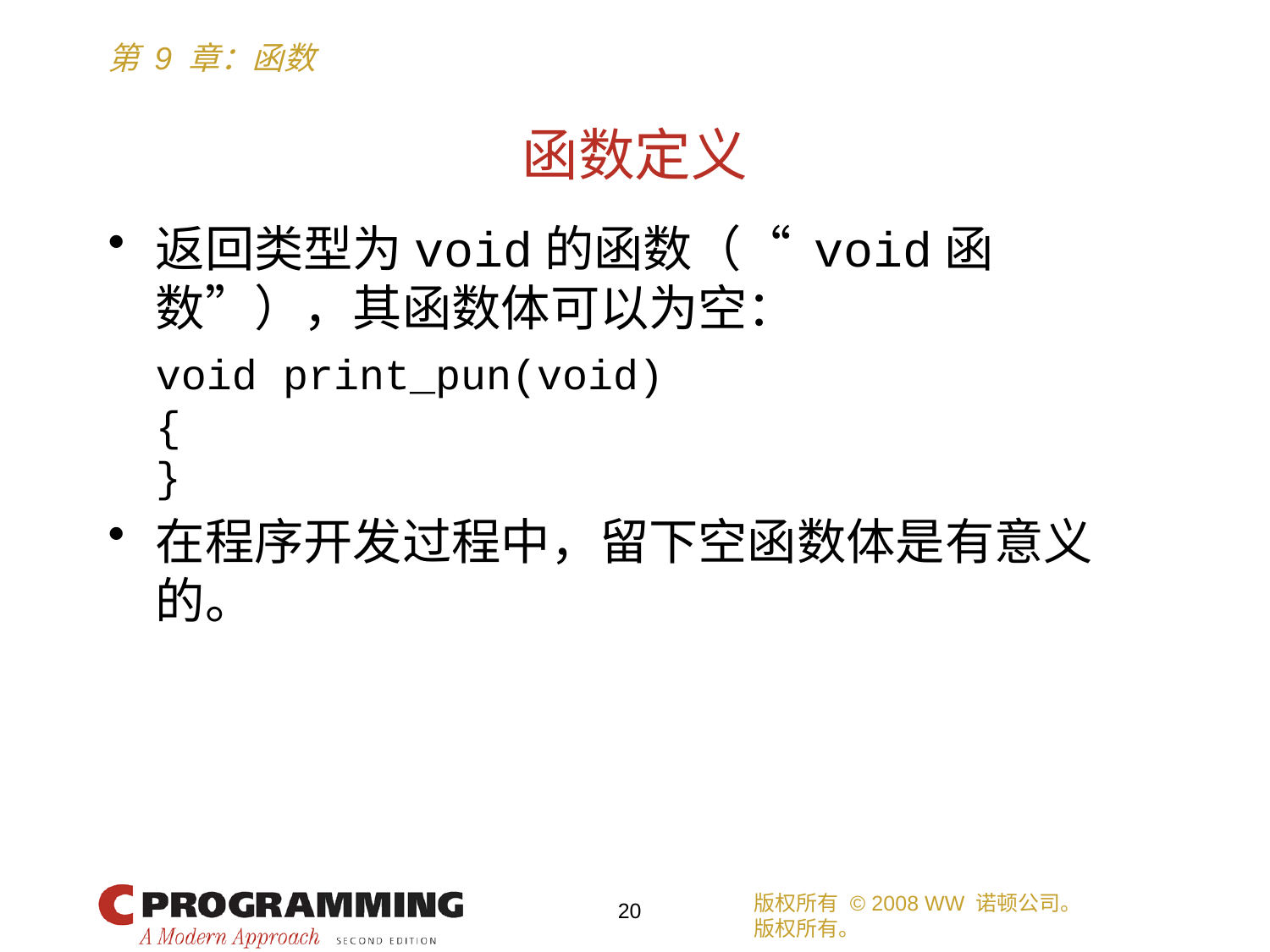

# 函数定义
返回类型为void的函数（“ void函数”），其函数体可以为空：
	void print_pun(void)
	{
	}
在程序开发过程中，留下空函数体是有意义的。
版权所有 © 2008 WW 诺顿公司。
版权所有。
20